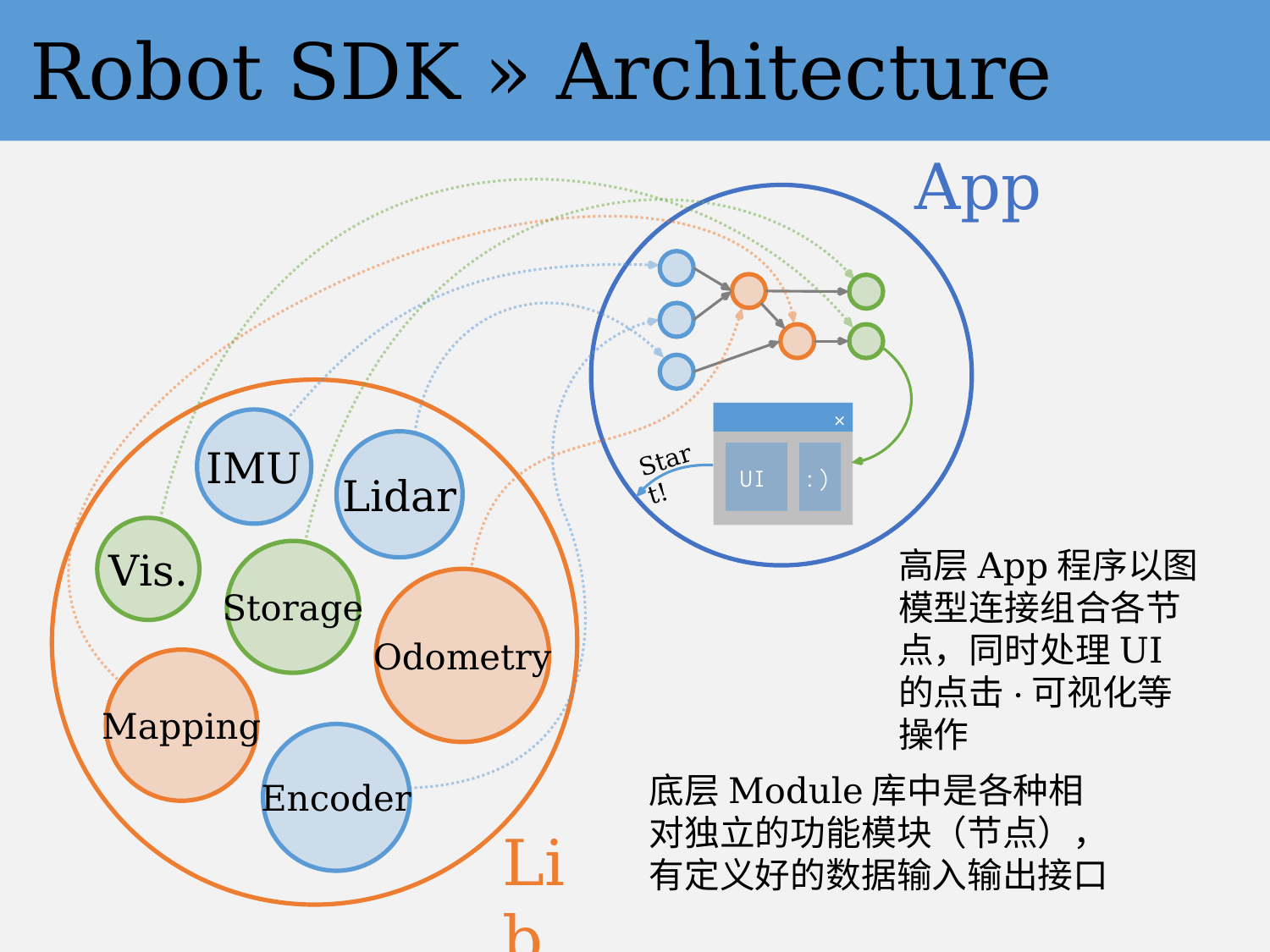

# Robot SDK » Architecture
App

×

UI
:)
Start!

Lib
IMU
Lidar
Vis.
Storage
Odometry
Mapping
Encoder
高层App程序以图模型连接组合各节点，同时处理UI的点击·可视化等操作
底层Module库中是各种相对独立的功能模块（节点），有定义好的数据输入输出接口